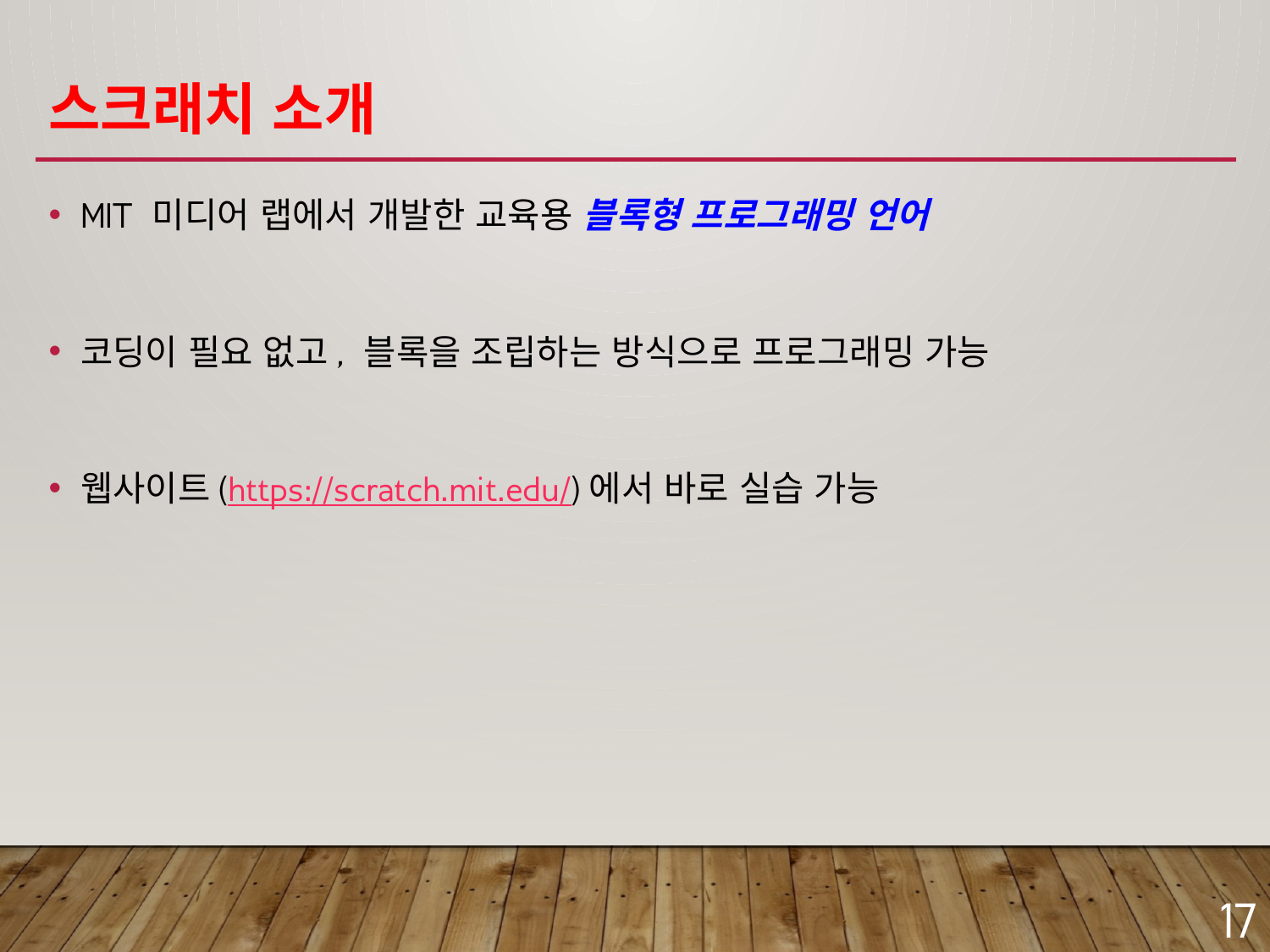

# 스크래치 소개
MIT 미디어 랩에서 개발한 교육용 블록형 프로그래밍 언어

코딩이 필요 없고, 블록을 조립하는 방식으로 프로그래밍 가능

웹사이트(https://scratch.mit.edu/)에서 바로 실습 가능